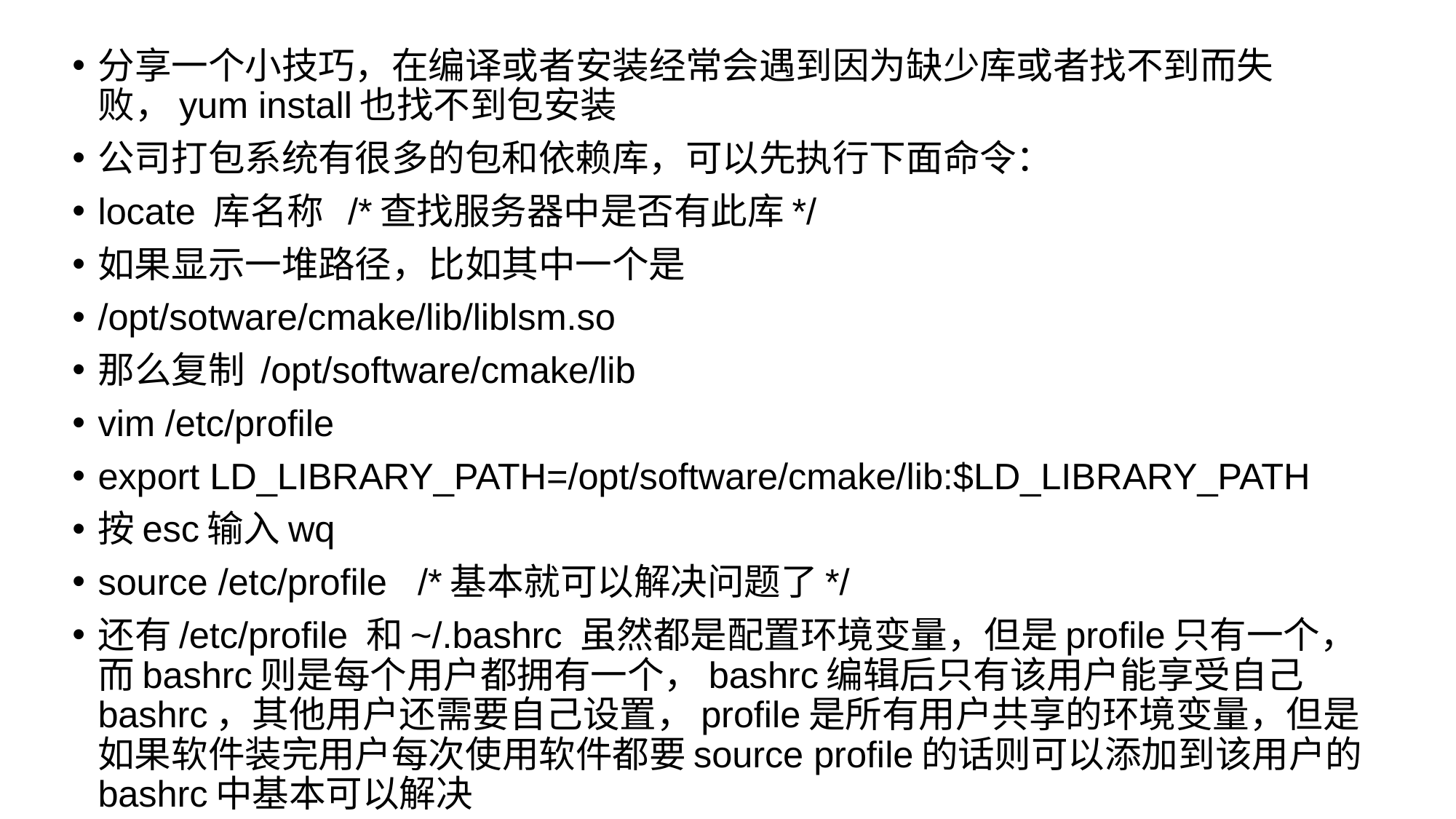

分享一个小技巧，在编译或者安装经常会遇到因为缺少库或者找不到而失败，yum install也找不到包安装
公司打包系统有很多的包和依赖库，可以先执行下面命令：
locate 库名称  /*查找服务器中是否有此库*/
如果显示一堆路径，比如其中一个是
/opt/sotware/cmake/lib/liblsm.so
那么复制 /opt/software/cmake/lib
vim /etc/profile
export LD_LIBRARY_PATH=/opt/software/cmake/lib:$LD_LIBRARY_PATH
按esc输入wq
source /etc/profile   /*基本就可以解决问题了*/
还有/etc/profile 和~/.bashrc 虽然都是配置环境变量，但是profile只有一个，而bashrc则是每个用户都拥有一个，bashrc编辑后只有该用户能享受自己bashrc，其他用户还需要自己设置，profile是所有用户共享的环境变量，但是如果软件装完用户每次使用软件都要source profile的话则可以添加到该用户的bashrc中基本可以解决